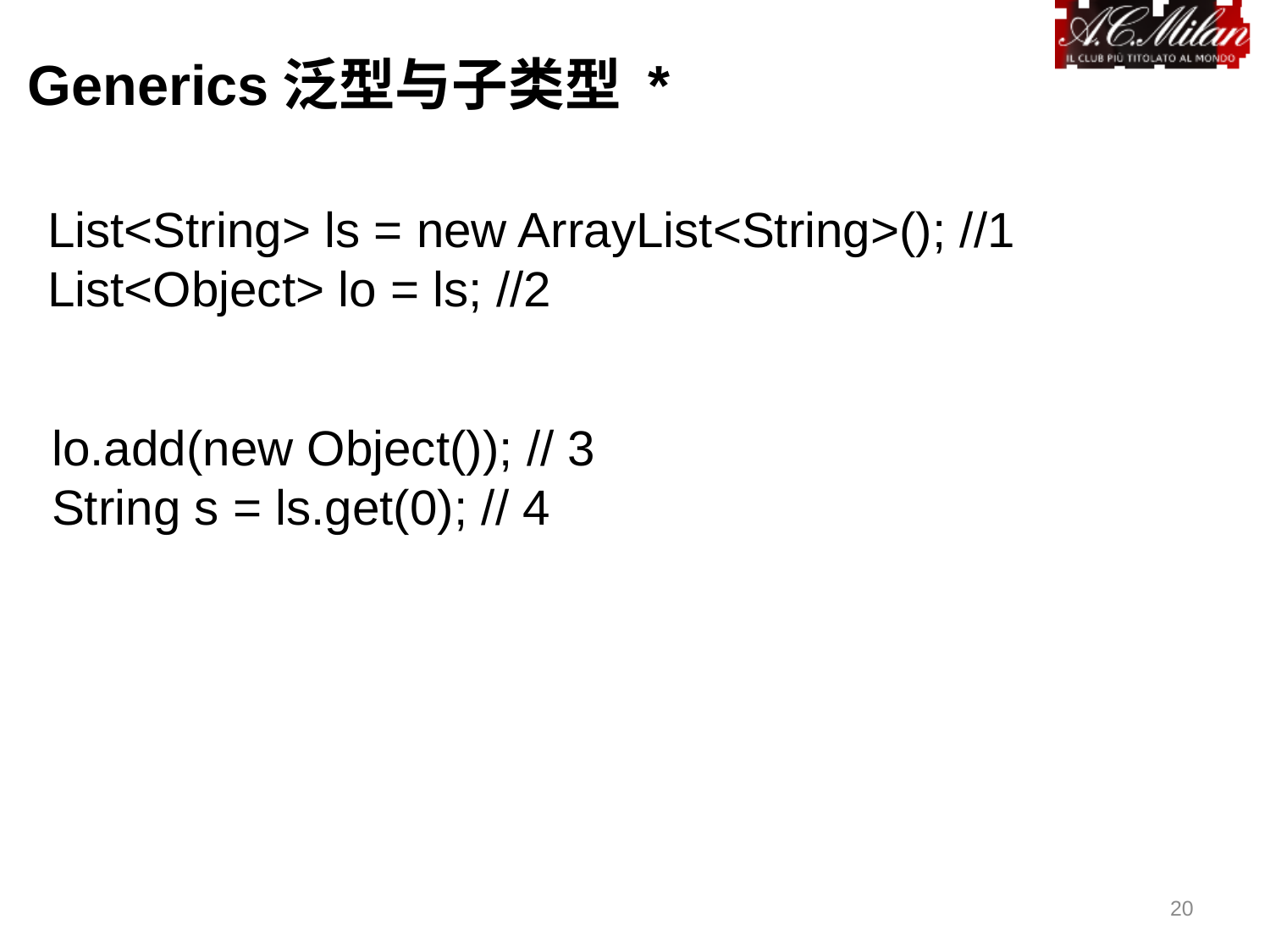

Generics泛型与子类型 *
List<String> ls = new ArrayList<String>(); //1
List<Object> lo = ls; //2
lo.add(new Object()); // 3
String s = ls.get(0); // 4
20